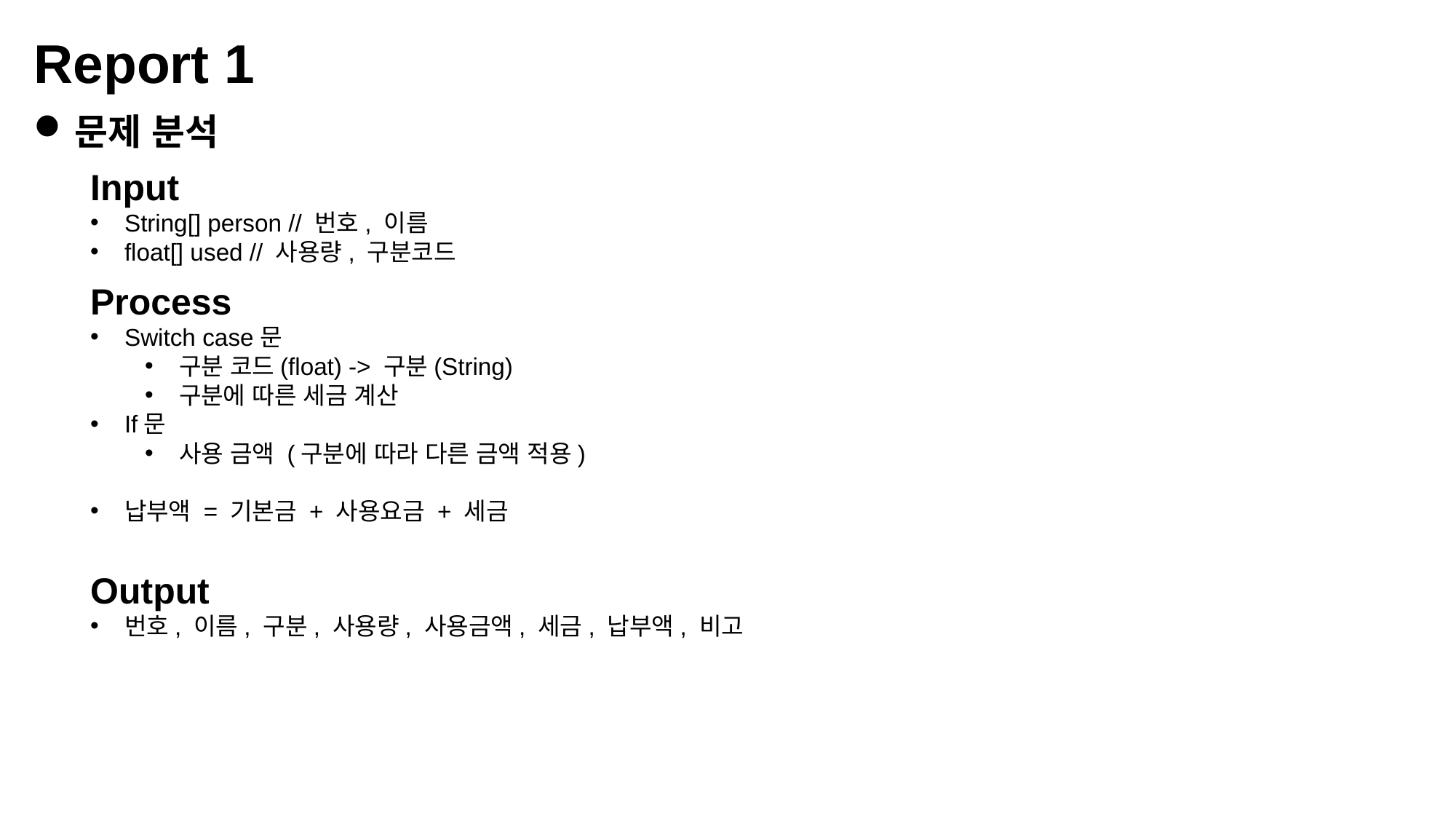

Report 1
문제 분석
Input
String[] person // 번호, 이름
float[] used // 사용량, 구분코드
Process
Switch case문
구분 코드(float) -> 구분(String)
구분에 따른 세금 계산
If문
사용 금액 (구분에 따라 다른 금액 적용)

납부액 = 기본금 + 사용요금 + 세금
Output
번호, 이름, 구분, 사용량, 사용금액, 세금, 납부액, 비고